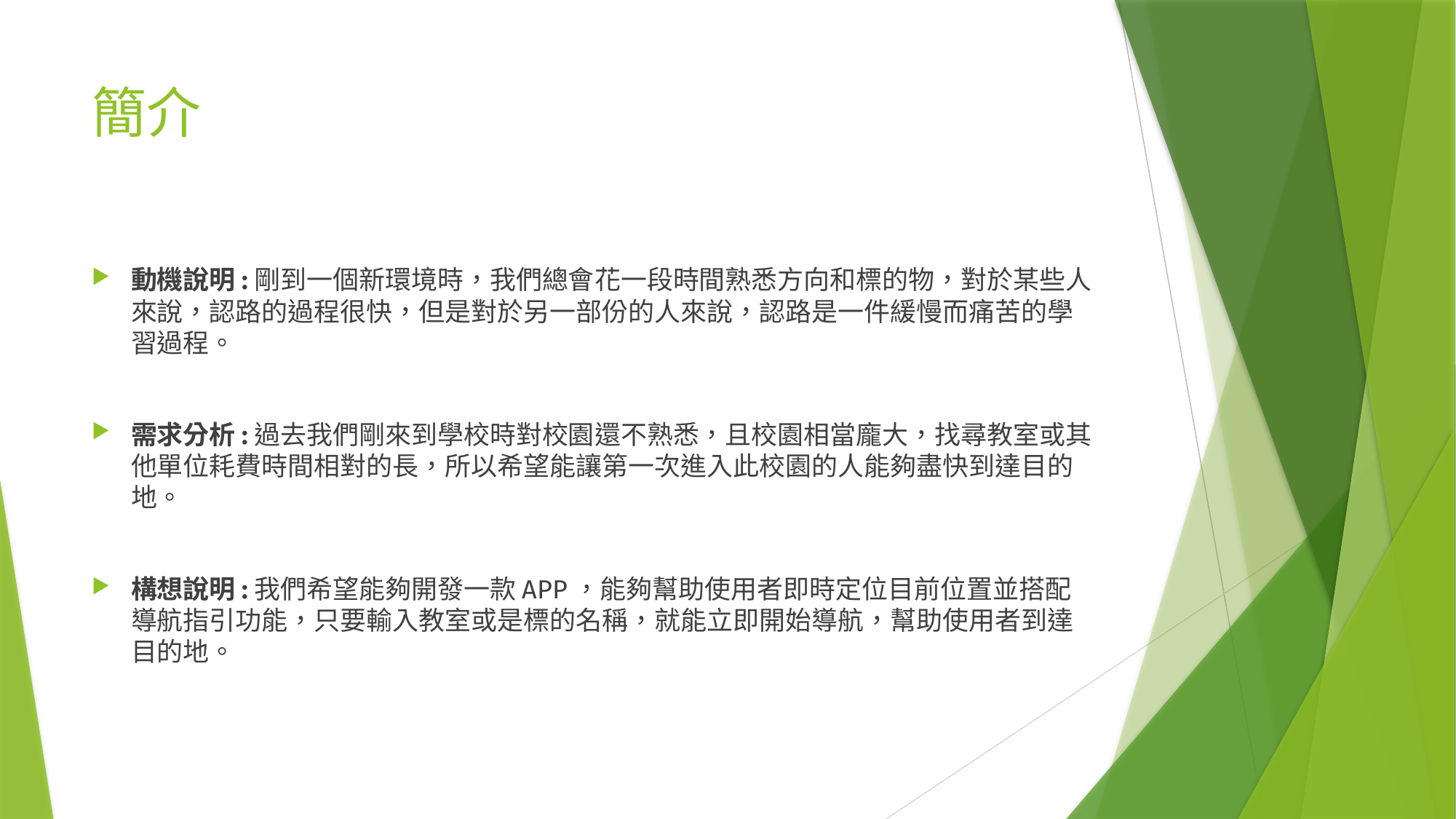

# 簡介
動機說明:剛到一個新環境時，我們總會花一段時間熟悉方向和標的物，對於某些人來說，認路的過程很快，但是對於另一部份的人來說，認路是一件緩慢而痛苦的學習過程。

需求分析:過去我們剛來到學校時對校園還不熟悉，且校園相當龐大，找尋教室或其他單位耗費時間相對的長，所以希望能讓第一次進入此校園的人能夠盡快到達目的地。

構想說明:我們希望能夠開發一款APP，能夠幫助使用者即時定位目前位置並搭配導航指引功能，只要輸入教室或是標的名稱，就能立即開始導航，幫助使用者到達目的地。